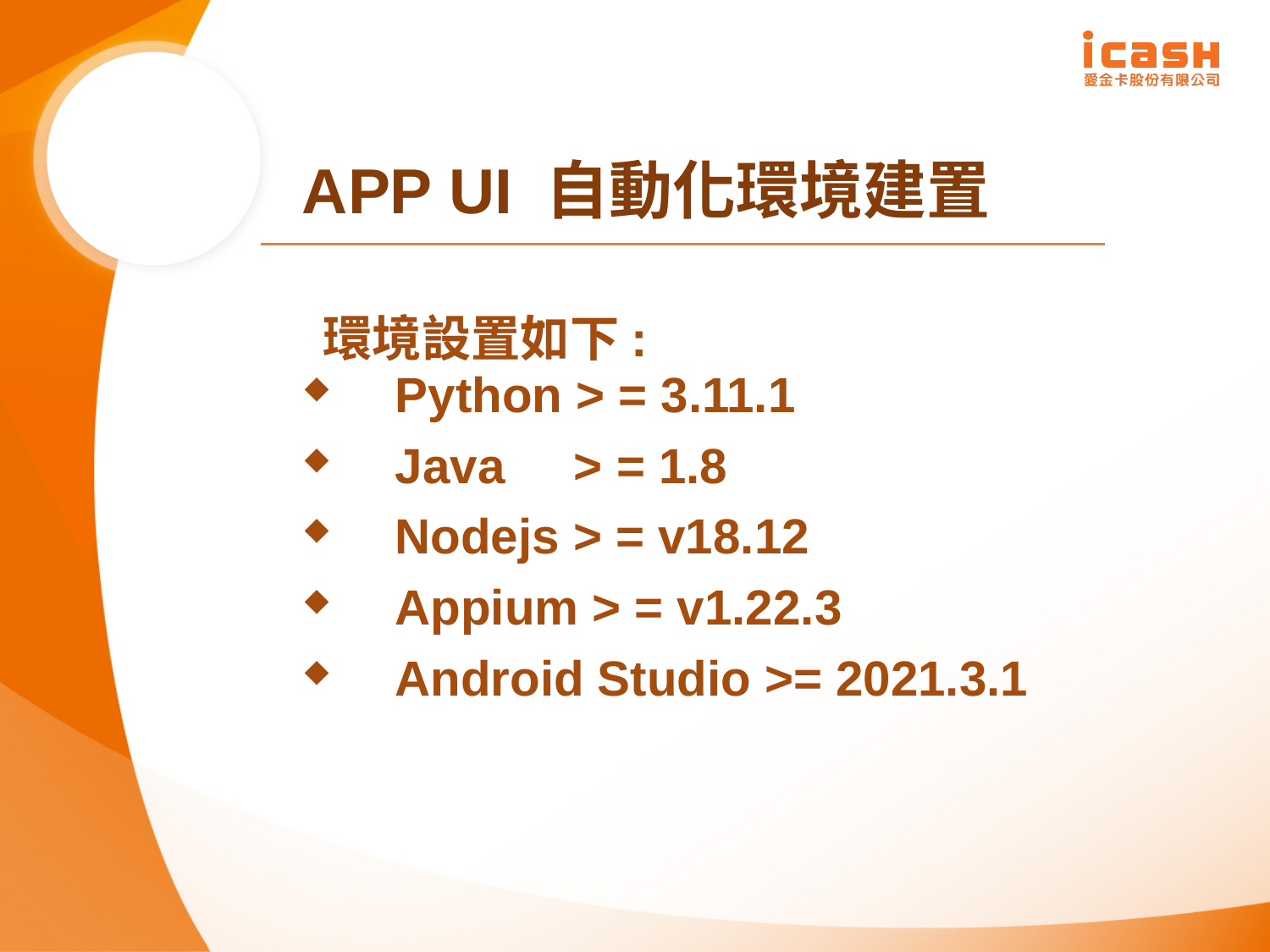

# APP UI 自動化環境建置

 Python > = 3.11.1
 Java     > = 1.8
 Nodejs > = v18.12
 Appium > = v1.22.3
 Android Studio >= 2021.3.1

環境設置如下: